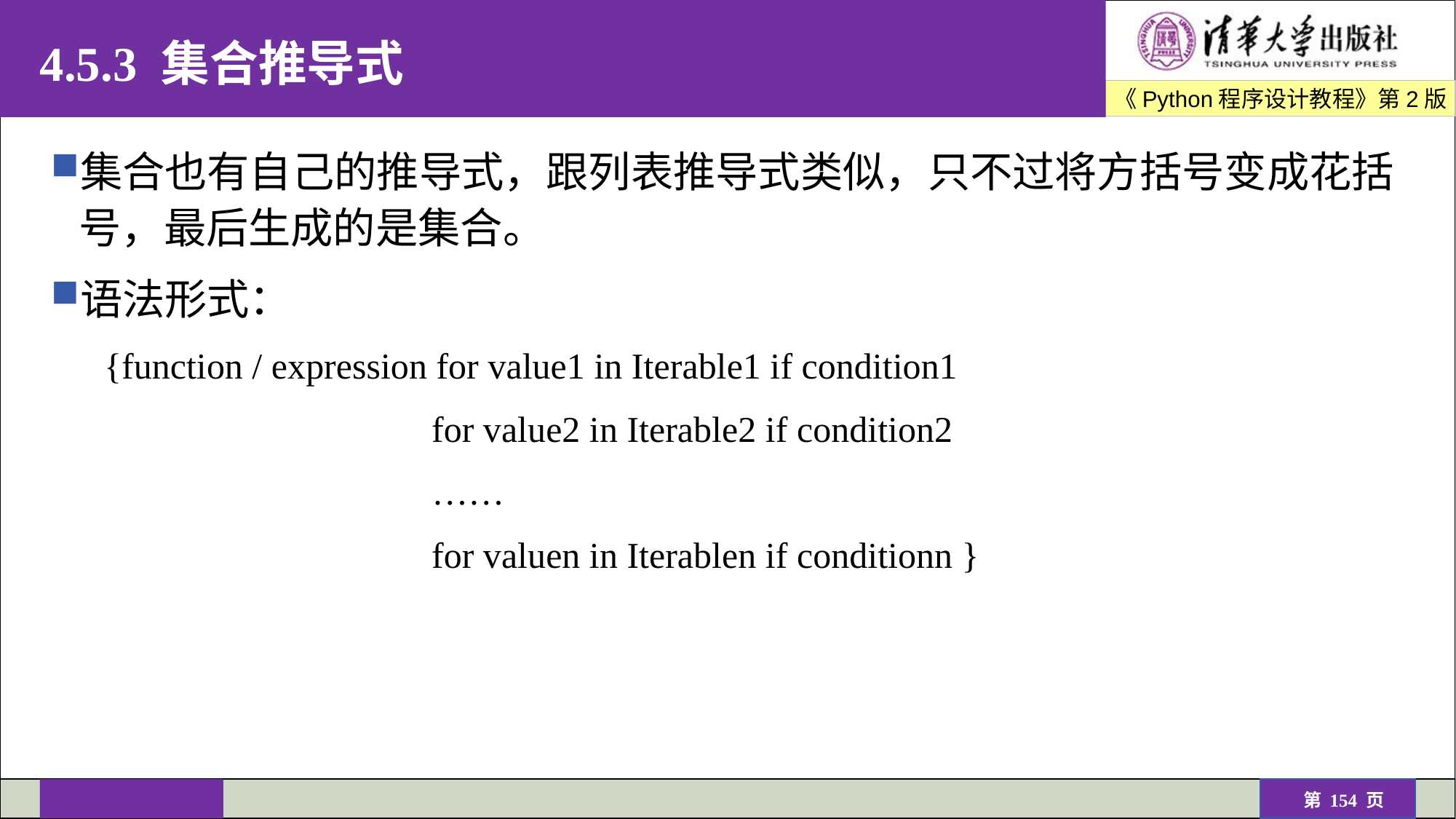

# 4.5.3 集合推导式
集合也有自己的推导式，跟列表推导式类似，只不过将方括号变成花括号，最后生成的是集合。
语法形式：
{function / expression for value1 in Iterable1 if condition1
                                    for value2 in Iterable2 if condition2
                                    ……
                                    for valuen in Iterablen if conditionn }